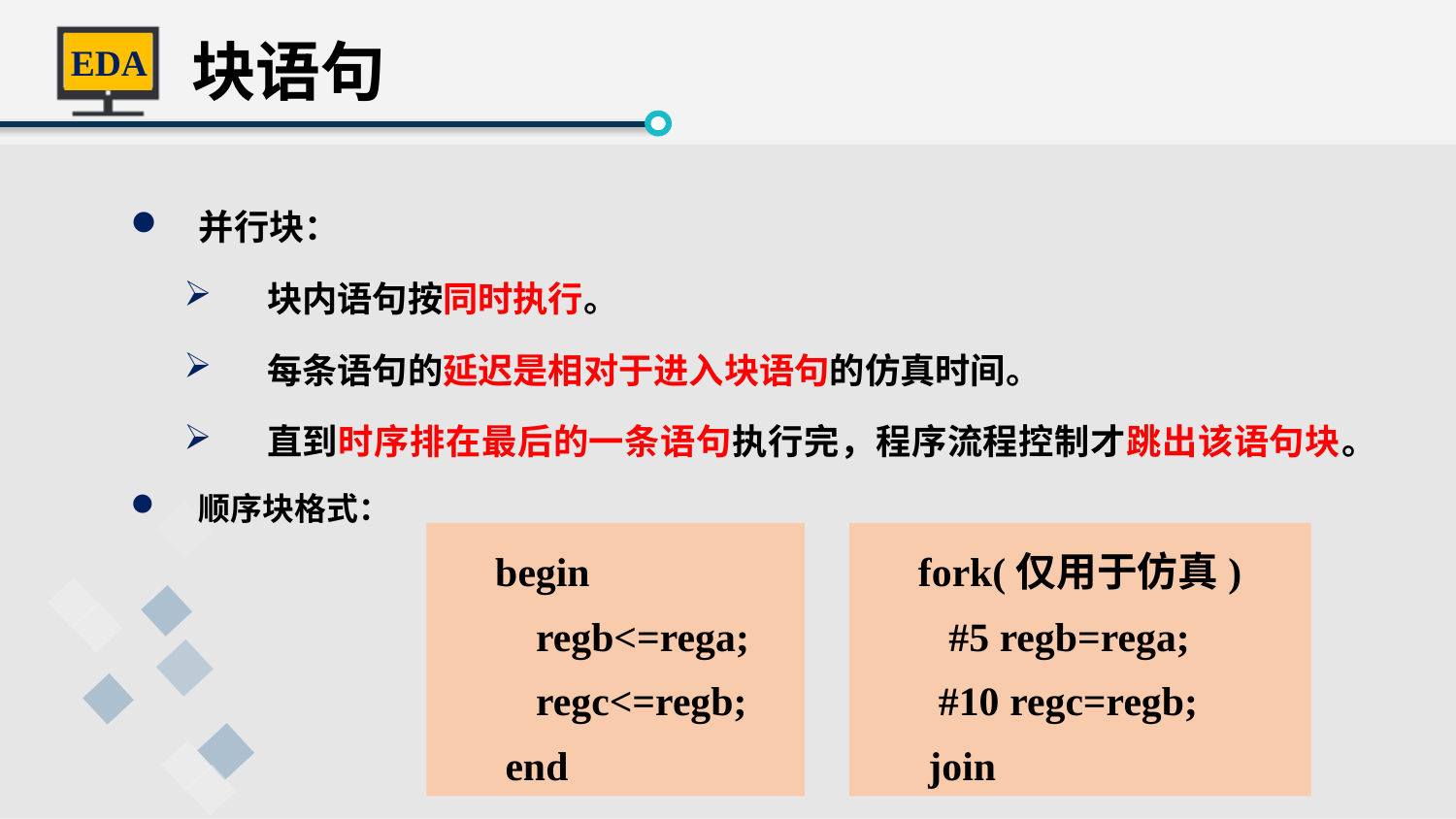

块语句
并行块：
块内语句按同时执行。
每条语句的延迟是相对于进入块语句的仿真时间。
直到时序排在最后的一条语句执行完，程序流程控制才跳出该语句块。
顺序块格式：
begin
    regb<=rega;
    regc<=regb;
 end
fork(仅用于仿真)
   #5 regb=rega;
  #10 regc=regb;
 join